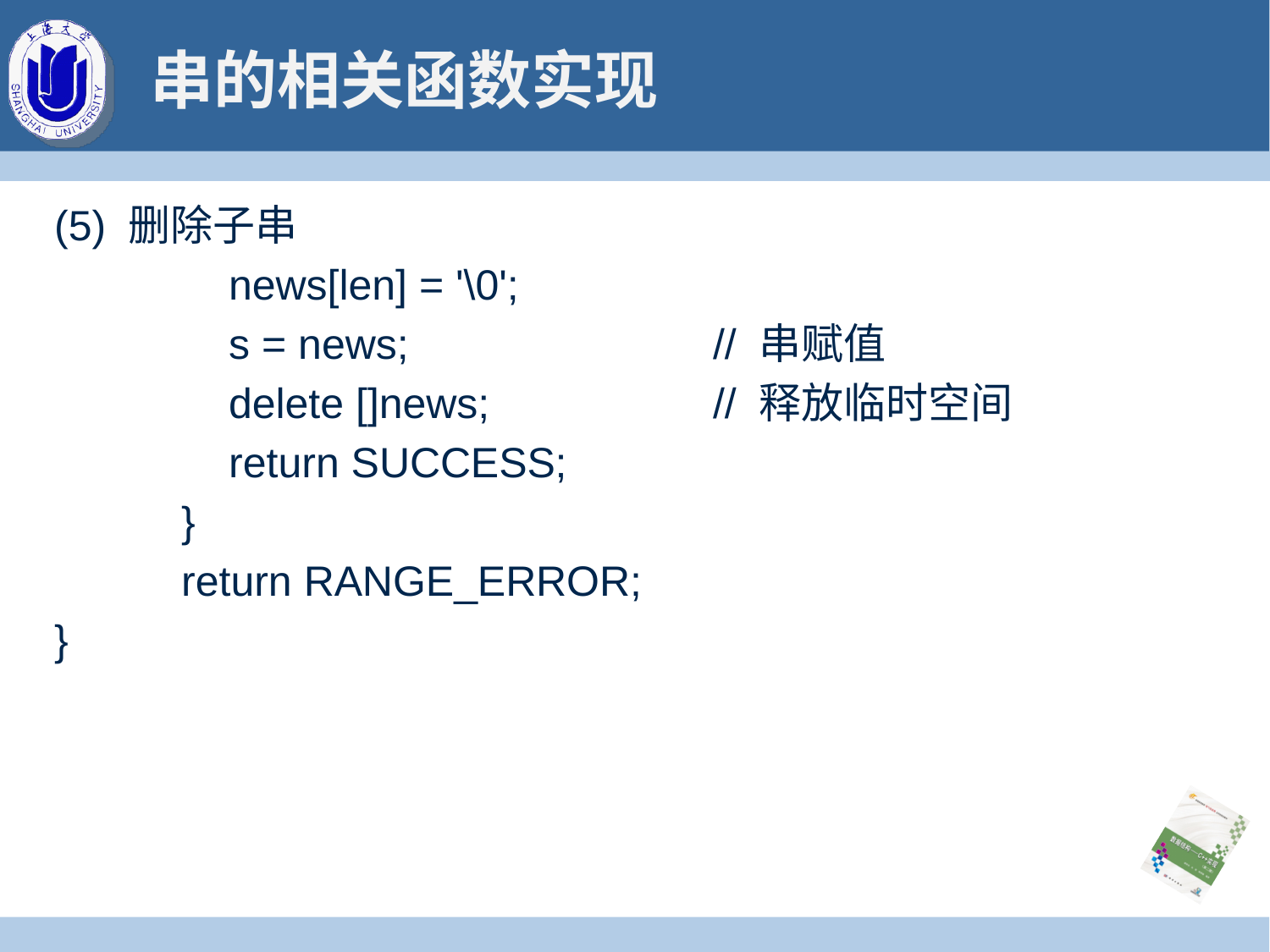

# 串的相关函数实现
(5) 删除子串
	    news[len] = '\0';
	    s = news;			  // 串赋值
  	    delete []news;		  // 释放临时空间
  	    return SUCCESS;
  	}
  	return RANGE_ERROR;
}